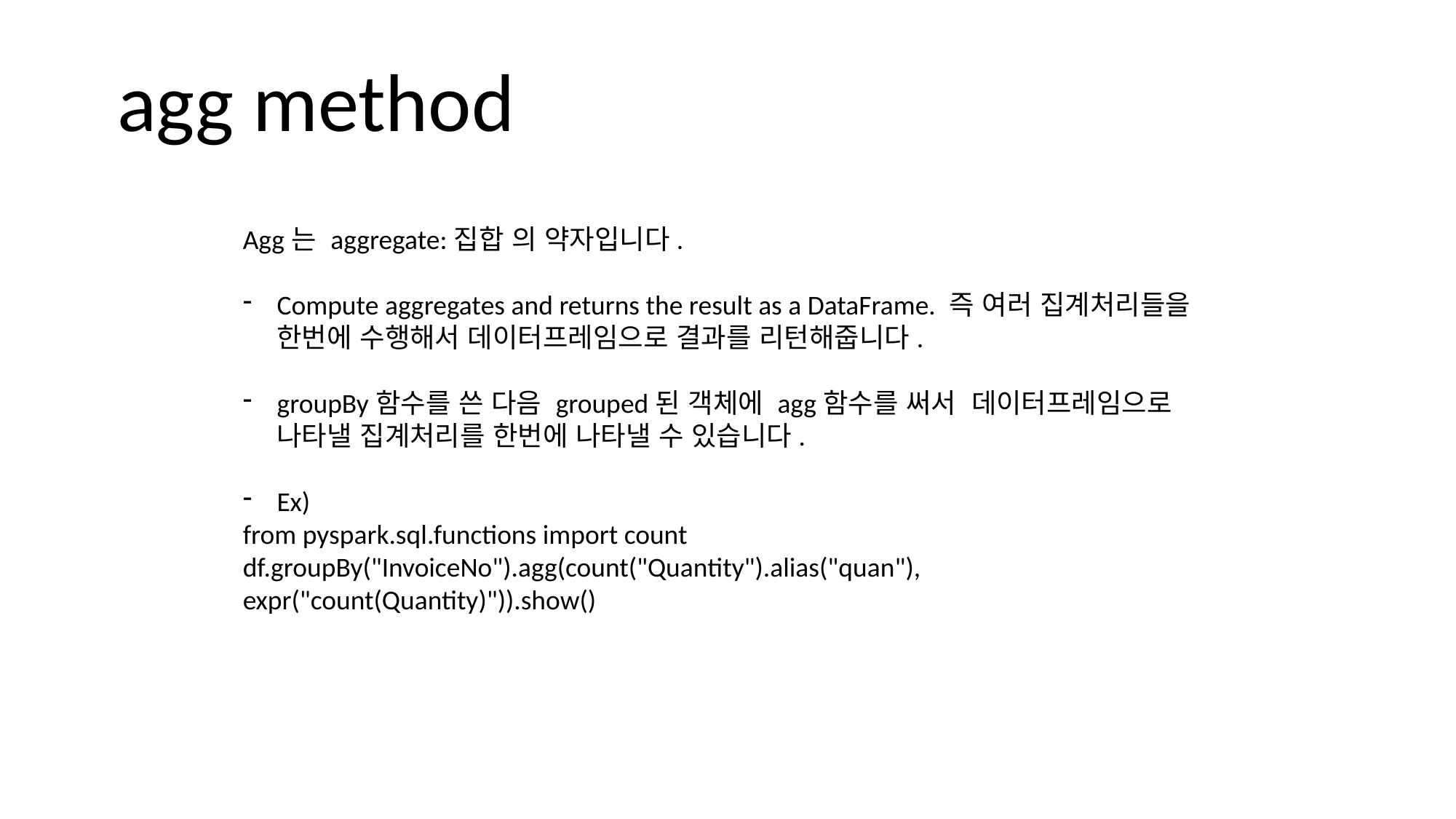

agg method
Agg는 aggregate:집합 의 약자입니다.

Compute aggregates and returns the result as a DataFrame. 즉 여러 집계처리들을 한번에 수행해서 데이터프레임으로 결과를 리턴해줍니다.

groupBy함수를 쓴 다음 grouped된 객체에 agg함수를 써서  데이터프레임으로 나타낼 집계처리를 한번에 나타낼 수 있습니다.

Ex)
from pyspark.sql.functions import count
df.groupBy("InvoiceNo").agg(count("Quantity").alias("quan"), expr("count(Quantity)")).show()